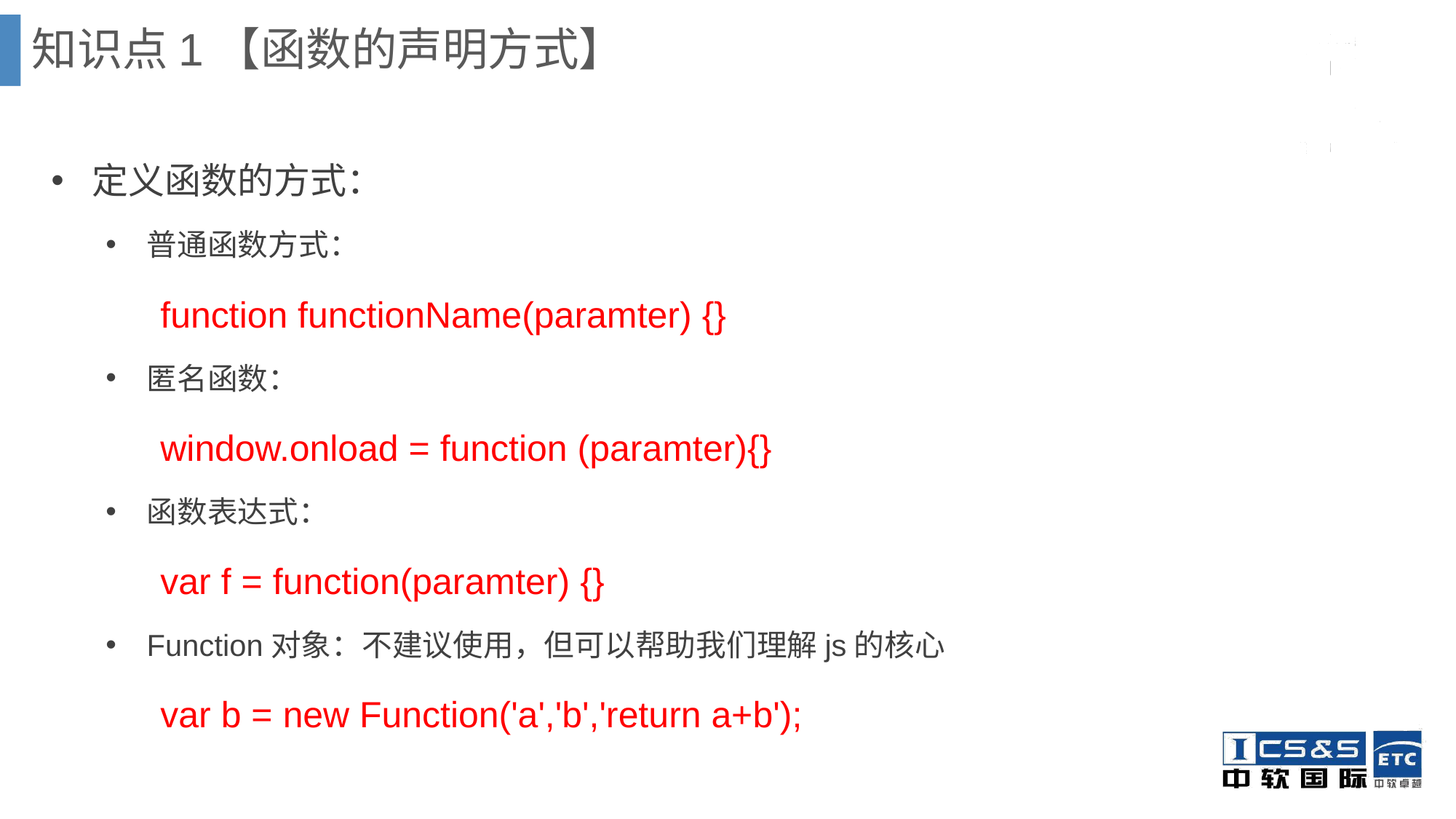

知识点1【函数的声明方式】
定义函数的方式：
普通函数方式：
	function functionName(paramter) {}
匿名函数：
	window.onload = function (paramter){}
函数表达式：
	var f = function(paramter) {}
Function对象：不建议使用，但可以帮助我们理解js的核心
	var b = new Function('a','b','return a+b');